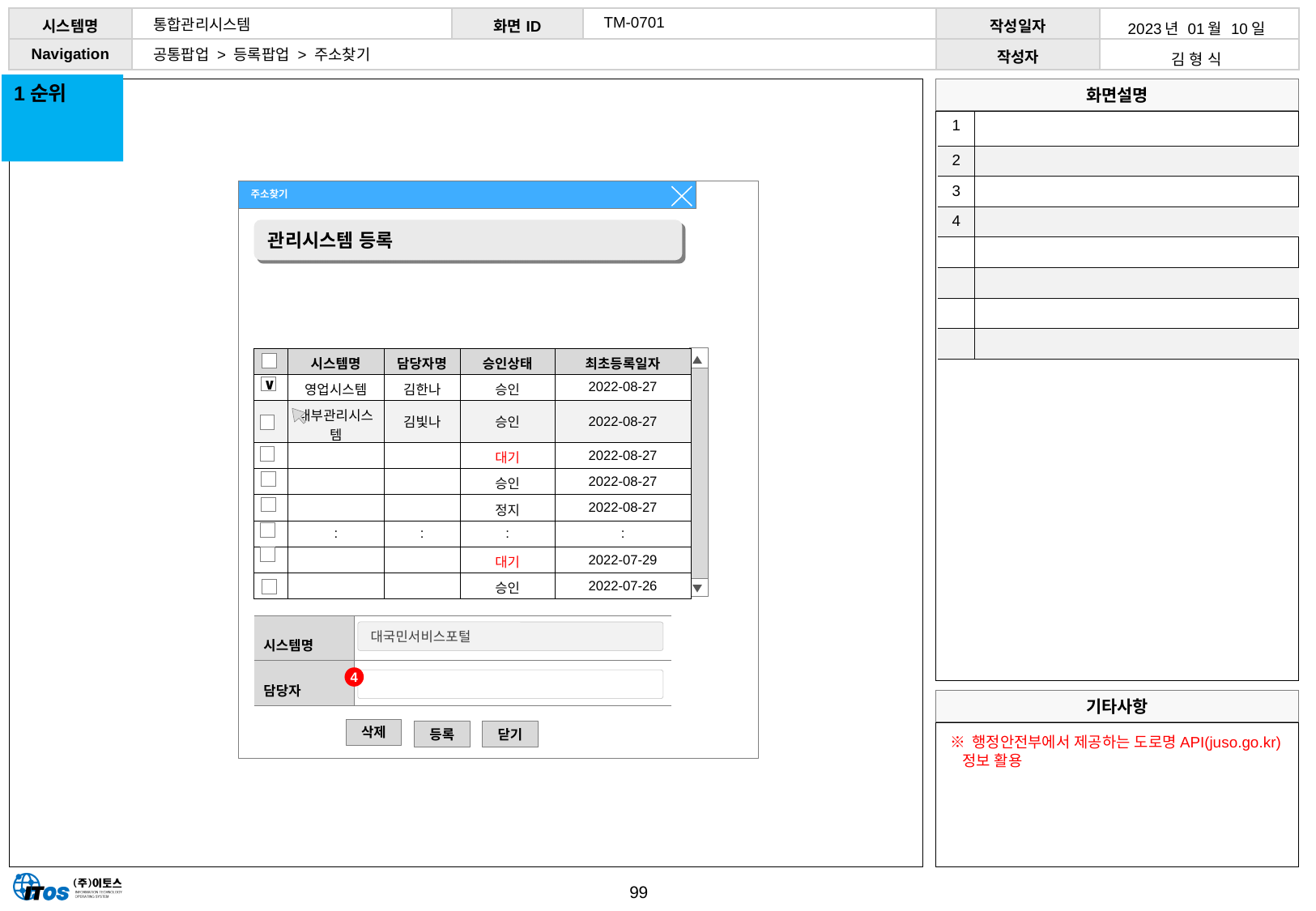

TM-0701
통합관리시스템
| 2023년 01월 10일 |
| --- |
| 김 형 식 |
공통팝업 > 등록팝업 > 주소찾기
1순위
| 1 |  |
| --- | --- |
| 2 |  |
| 3 |  |
| 4 |  |
|  |  |
|  |  |
|  |  |
|  |  |

주소찾기

관리시스템 등록
◀

▶
|  | 시스템명 | 담당자명 | 승인상태 | 최초등록일자 |
| --- | --- | --- | --- | --- |
|  | 영업시스템 | 김한나 | 승인 | 2022-08-27 |
|  | 내부관리시스템 | 김빛나 | 승인 | 2022-08-27 |
|  |  |  | 대기 | 2022-08-27 |
|  |  |  | 승인 | 2022-08-27 |
|  |  |  | 정지 | 2022-08-27 |
|  | : | : | : | : |
|  |  |  | 대기 | 2022-07-29 |
|  |  |  | 승인 | 2022-07-26 |

∨

2

| 시스템명 |  |
| --- | --- |
| 담당자 |  |
3
대국민서비스포털
4

삭제
등록
닫기
※ 행정안전부에서 제공하는 도로명API(juso.go.kr) 정보 활용